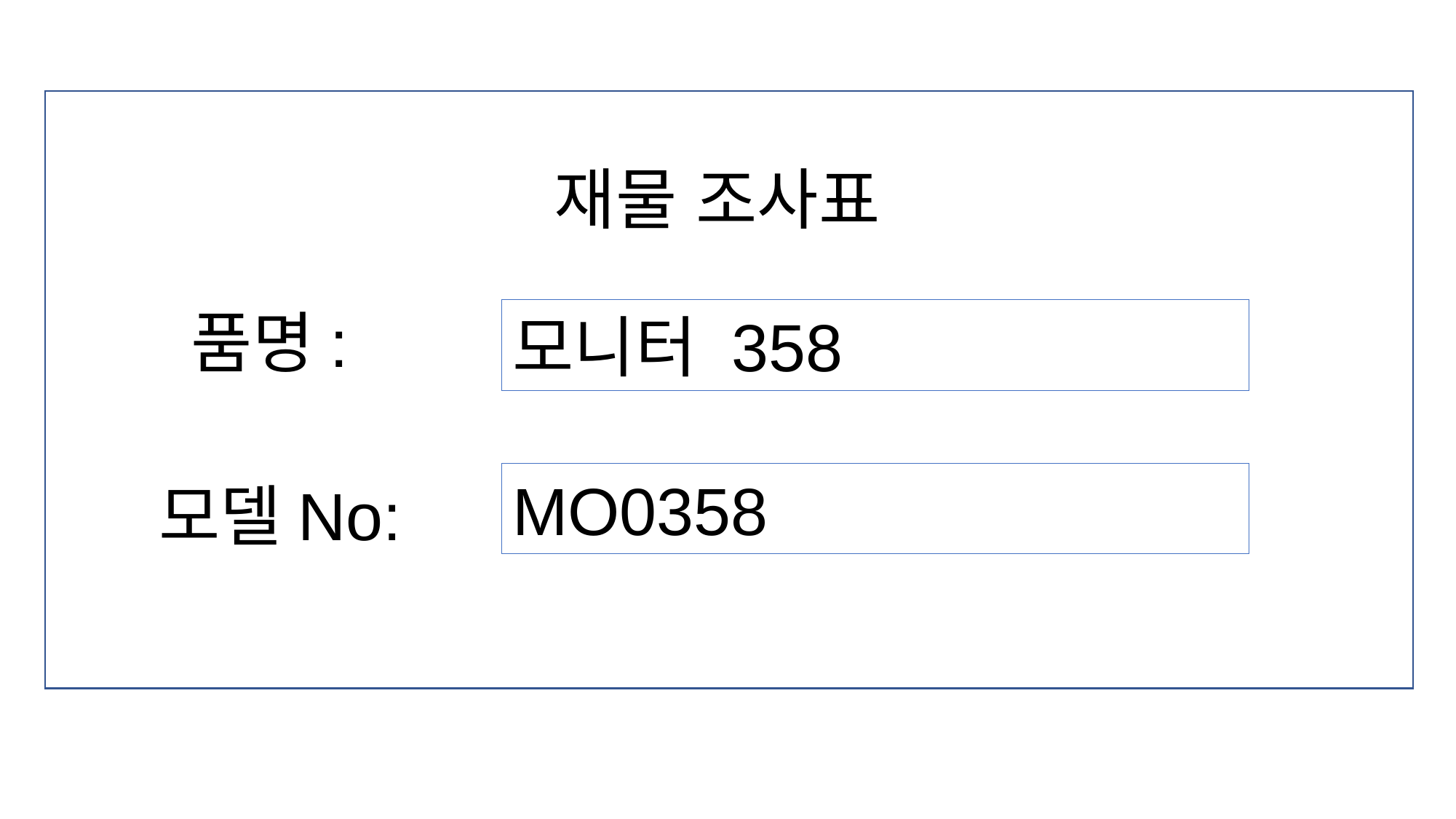

재물 조사표
품명:
모니터 358
MO0358
모델No: